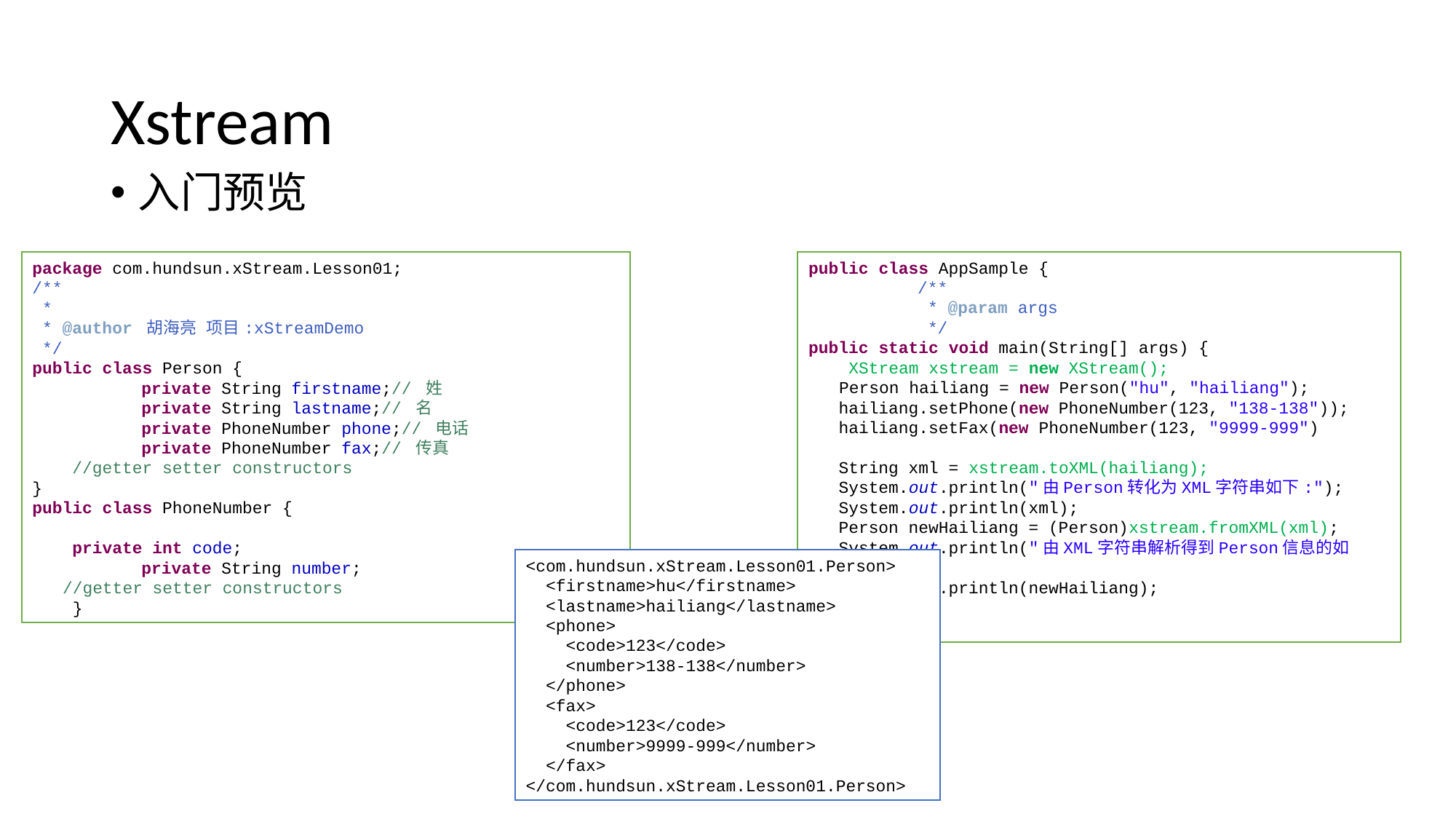

# Xstream
入门预览
public class AppSample {
	/**
	 * @param args
	 */
public static void main(String[] args) {
    XStream xstream = new XStream();
        Person hailiang = new Person("hu", "hailiang");
   hailiang.setPhone(new PhoneNumber(123, "138-138"));
   hailiang.setFax(new PhoneNumber(123, "9999-999")

   String xml = xstream.toXML(hailiang);
   System.out.println("由Person转化为XML字符串如下:");
   System.out.println(xml);
   Person newHailiang = (Person)xstream.fromXML(xml);
   System.out.println("由XML字符串解析得到Person信息的如下:");
   System.out.println(newHailiang);
}
}
package com.hundsun.xStream.Lesson01;
/**
 *
 * @author 胡海亮 项目:xStreamDemo
 */
public class Person {
	private String firstname;// 姓
	private String lastname;// 名
	private PhoneNumber phone;// 电话
	private PhoneNumber fax;// 传真
    //getter setter constructors
}
public class PhoneNumber {

    private int code;
	private String number;
//getter setter constructors
 }
<com.hundsun.xStream.Lesson01.Person>
  <firstname>hu</firstname>
  <lastname>hailiang</lastname>
  <phone>
    <code>123</code>
    <number>138-138</number>
  </phone>
  <fax>
    <code>123</code>
    <number>9999-999</number>
  </fax>
</com.hundsun.xStream.Lesson01.Person>